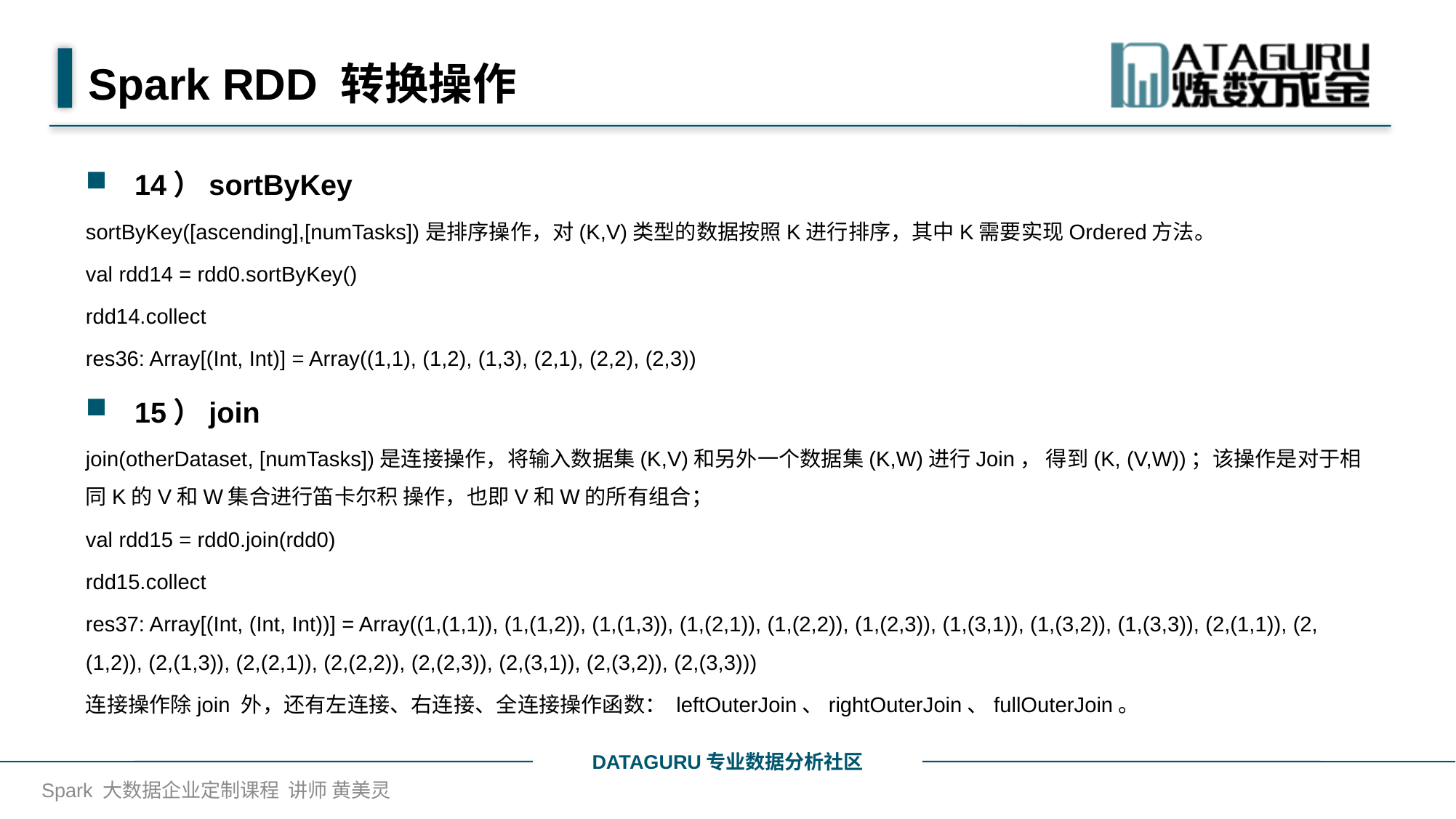

# Spark RDD 转换操作
14）sortByKey
sortByKey([ascending],[numTasks])是排序操作，对(K,V)类型的数据按照K进行排序，其中K需要实现Ordered方法。
val rdd14 = rdd0.sortByKey()
rdd14.collect
res36: Array[(Int, Int)] = Array((1,1), (1,2), (1,3), (2,1), (2,2), (2,3))
15）join
join(otherDataset, [numTasks])是连接操作，将输入数据集(K,V)和另外一个数据集(K,W)进行Join， 得到(K, (V,W))；该操作是对于相同K的V和W集合进行笛卡尔积 操作，也即V和W的所有组合；
val rdd15 = rdd0.join(rdd0)
rdd15.collect
res37: Array[(Int, (Int, Int))] = Array((1,(1,1)), (1,(1,2)), (1,(1,3)), (1,(2,1)), (1,(2,2)), (1,(2,3)), (1,(3,1)), (1,(3,2)), (1,(3,3)), (2,(1,1)), (2,(1,2)), (2,(1,3)), (2,(2,1)), (2,(2,2)), (2,(2,3)), (2,(3,1)), (2,(3,2)), (2,(3,3)))
连接操作除join 外，还有左连接、右连接、全连接操作函数： leftOuterJoin、rightOuterJoin、fullOuterJoin。